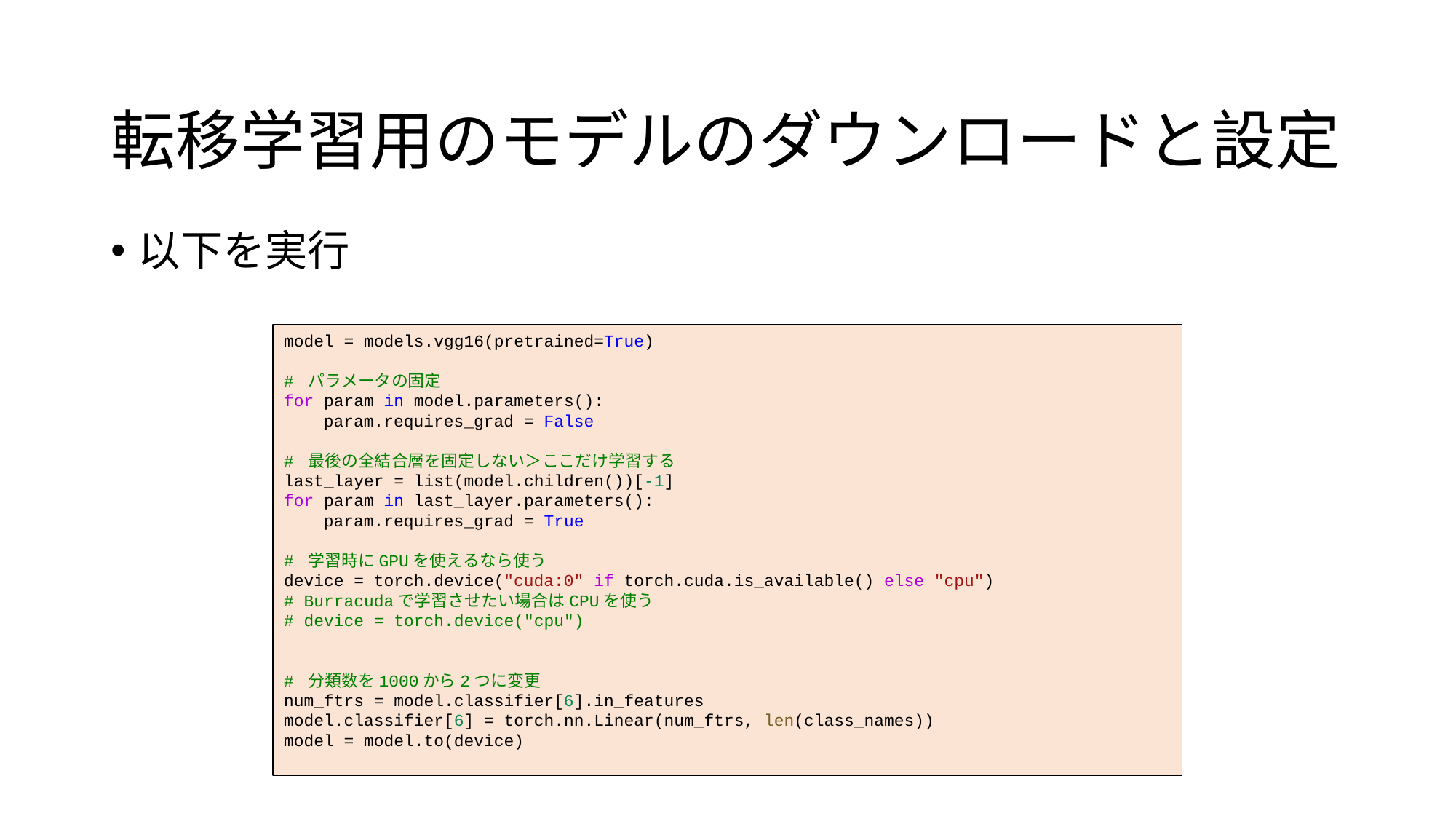

# 転移学習用のモデルのダウンロードと設定
以下を実行

model = models.vgg16(pretrained=True)

# パラメータの固定
for param in model.parameters():
    param.requires_grad = False
# 最後の全結合層を固定しない＞ここだけ学習する
last_layer = list(model.children())[-1]
for param in last_layer.parameters():
    param.requires_grad = True

# 学習時にGPUを使えるなら使う
device = torch.device("cuda:0" if torch.cuda.is_available() else "cpu")
# Burracudaで学習させたい場合はCPUを使う
# device = torch.device("cpu")

# 分類数を1000から2つに変更
num_ftrs = model.classifier[6].in_features
model.classifier[6] = torch.nn.Linear(num_ftrs, len(class_names))
model = model.to(device)